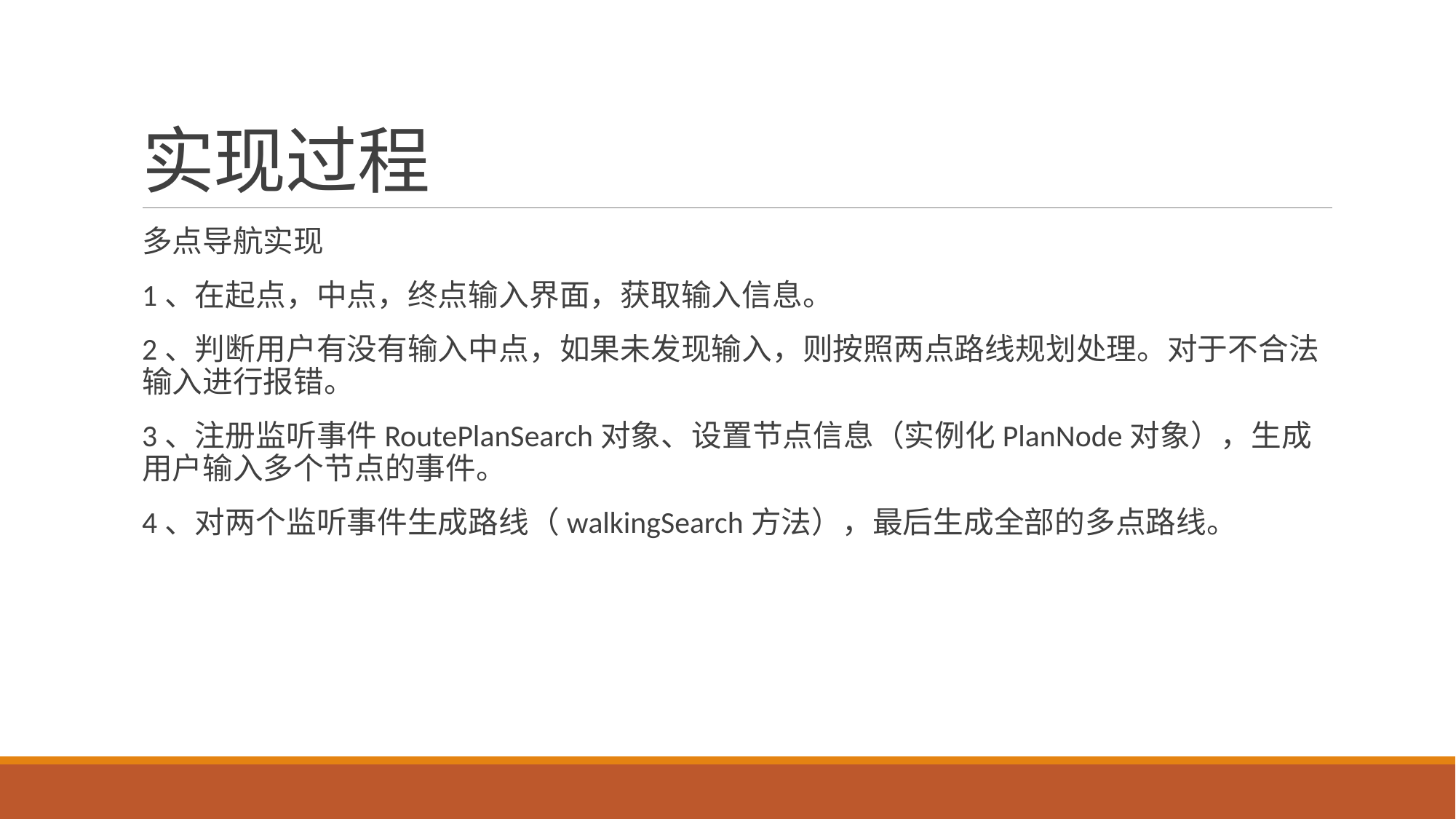

# 实现过程
多点导航实现
1、在起点，中点，终点输入界面，获取输入信息。
2、判断用户有没有输入中点，如果未发现输入，则按照两点路线规划处理。对于不合法输入进行报错。
3、注册监听事件RoutePlanSearch对象、设置节点信息（实例化PlanNode对象），生成用户输入多个节点的事件。
4、对两个监听事件生成路线（walkingSearch方法），最后生成全部的多点路线。